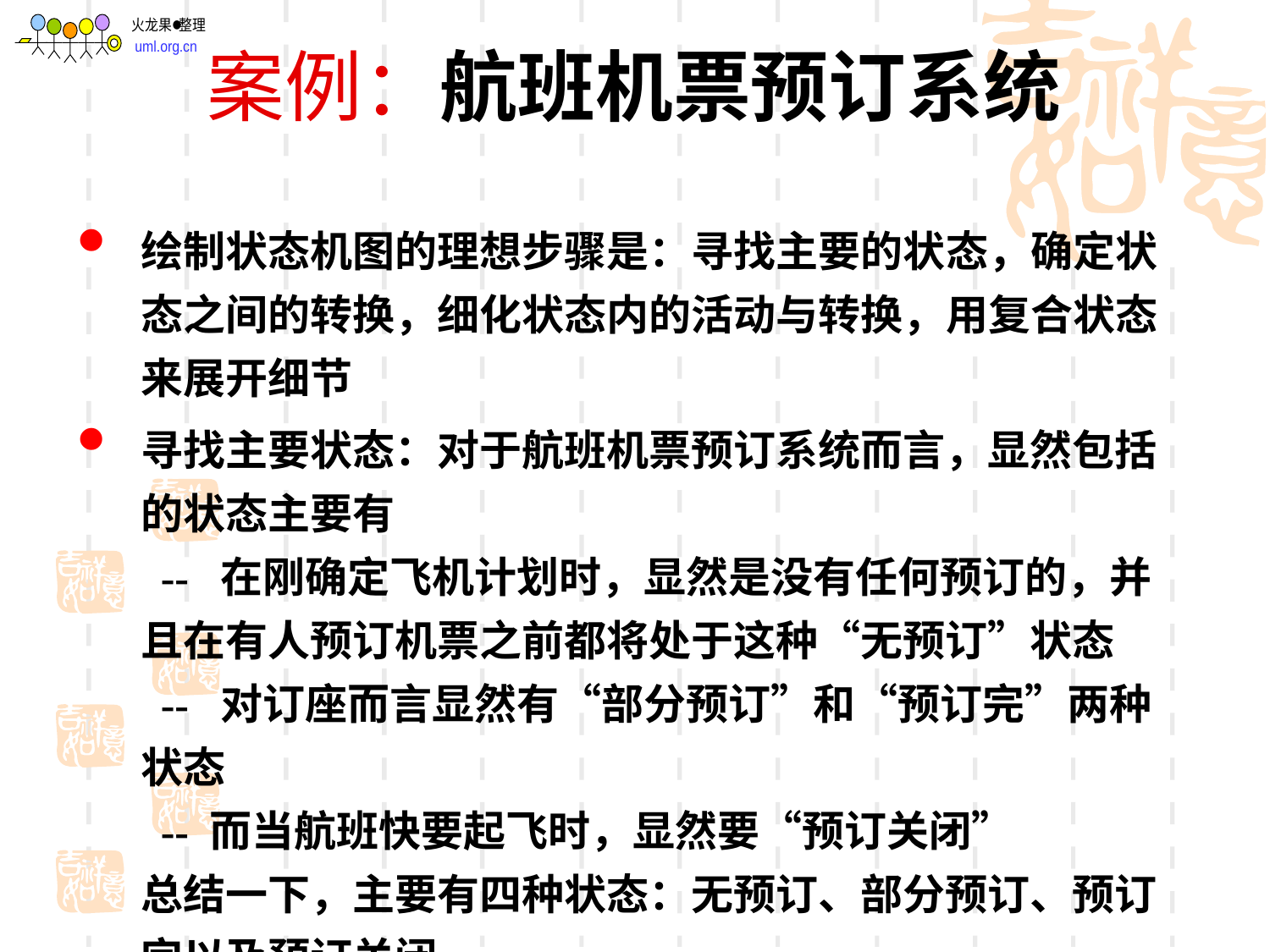

# 案例：航班机票预订系统
绘制状态机图的理想步骤是：寻找主要的状态，确定状态之间的转换，细化状态内的活动与转换，用复合状态来展开细节
寻找主要状态：对于航班机票预订系统而言，显然包括的状态主要有
 --  在刚确定飞机计划时，显然是没有任何预订的，并且在有人预订机票之前都将处于这种“无预订”状态
 --  对订座而言显然有“部分预订”和“预订完”两种状态
 -- 而当航班快要起飞时，显然要“预订关闭”
总结一下，主要有四种状态：无预订、部分预订、预订完以及预订关闭